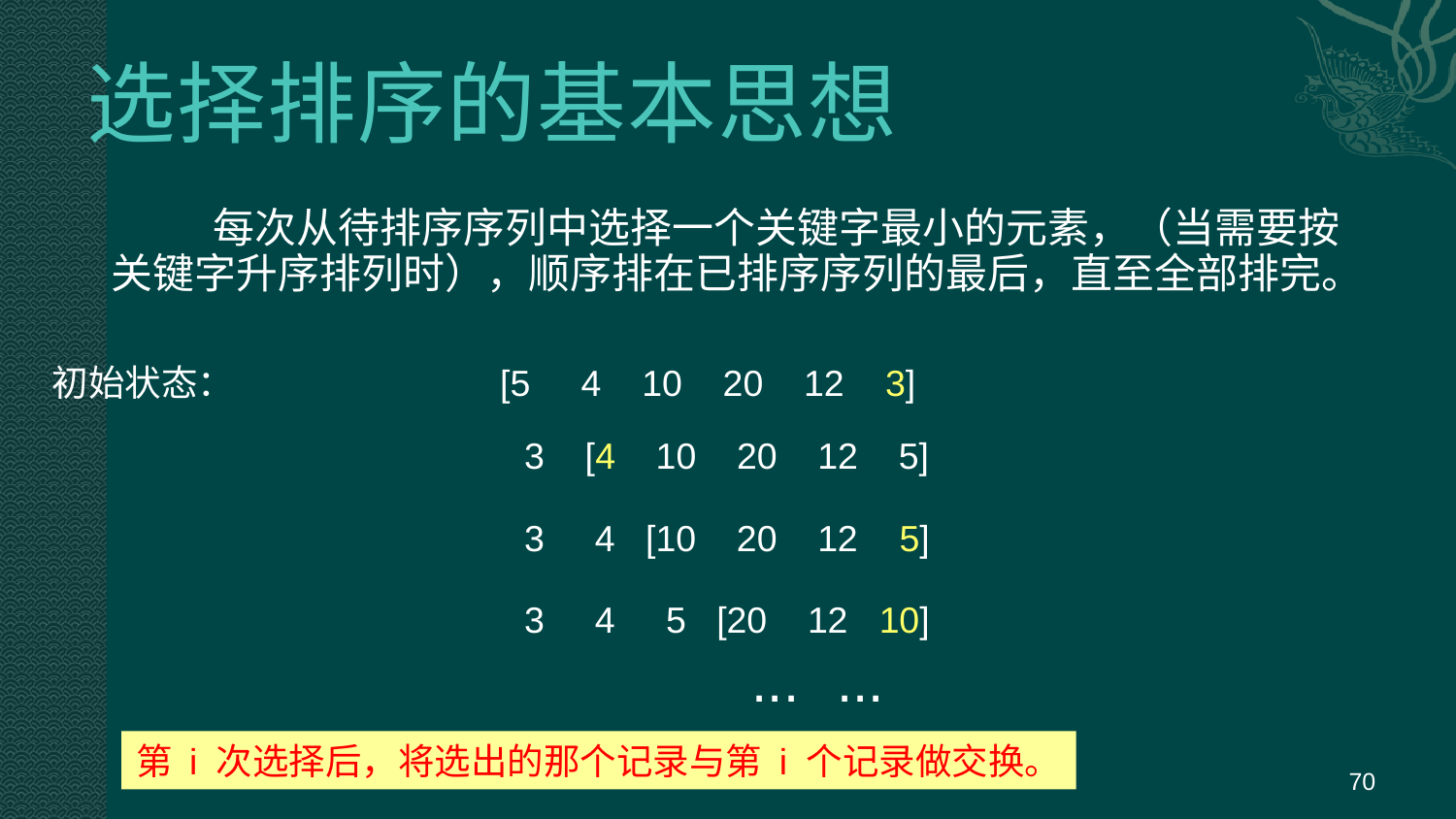

# 选择排序的基本思想
每次从待排序序列中选择一个关键字最小的元素，（当需要按关键字升序排列时），顺序排在已排序序列的最后，直至全部排完。
初始状态：
[5     4    10    20    12    3]
3    [4    10    20    12    5]
3     4   [10    20    12    5]
3     4     5   [20    12   10]
...
...
第 i 次选择后，将选出的那个记录与第 i 个记录做交换。
70